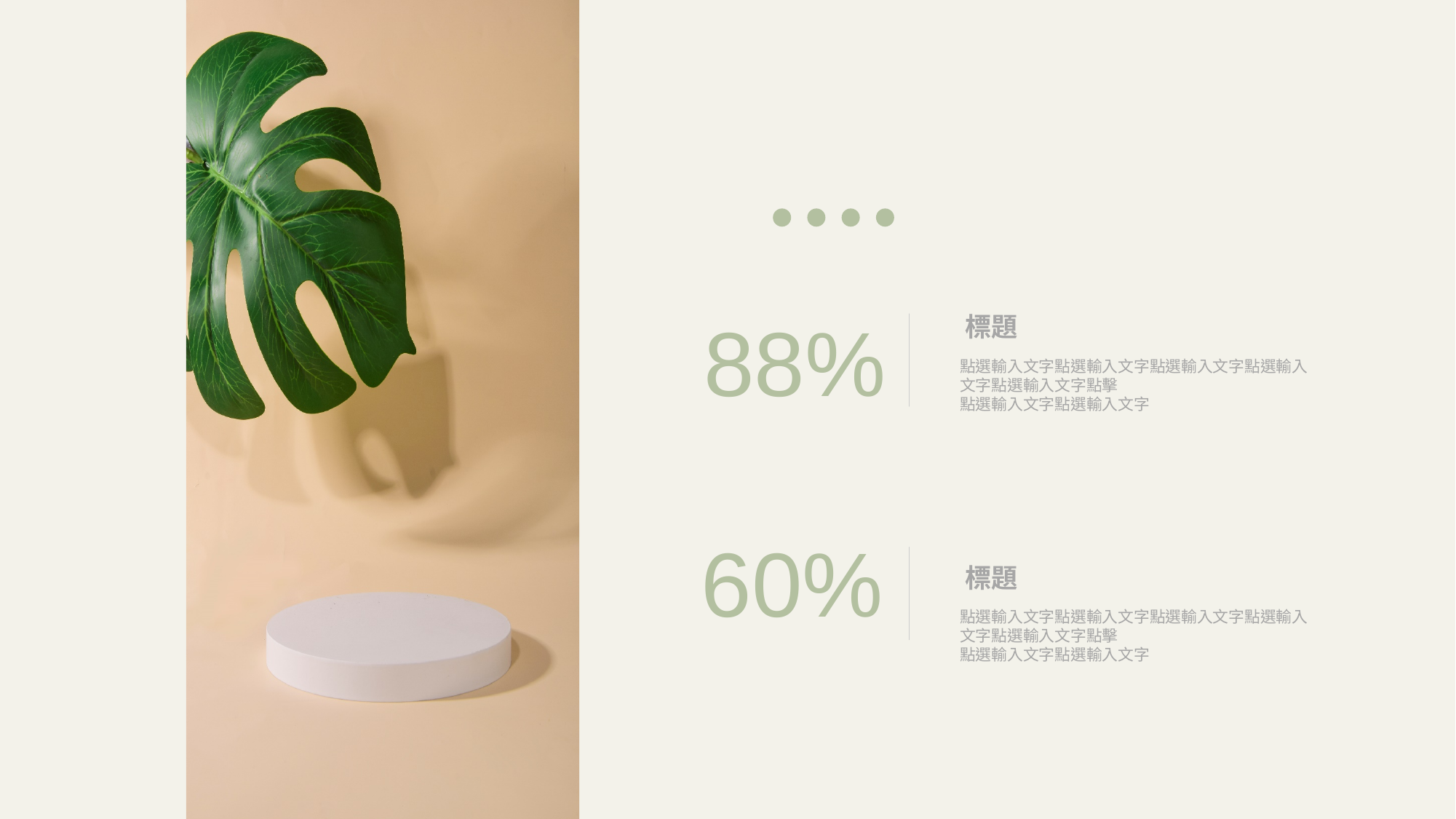

標題
點選輸入文字點選輸入文字點選輸入文字點選輸入文字點選輸入文字點擊
點選輸入文字點選輸入文字
88%
60%
標題
點選輸入文字點選輸入文字點選輸入文字點選輸入文字點選輸入文字點擊
點選輸入文字點選輸入文字